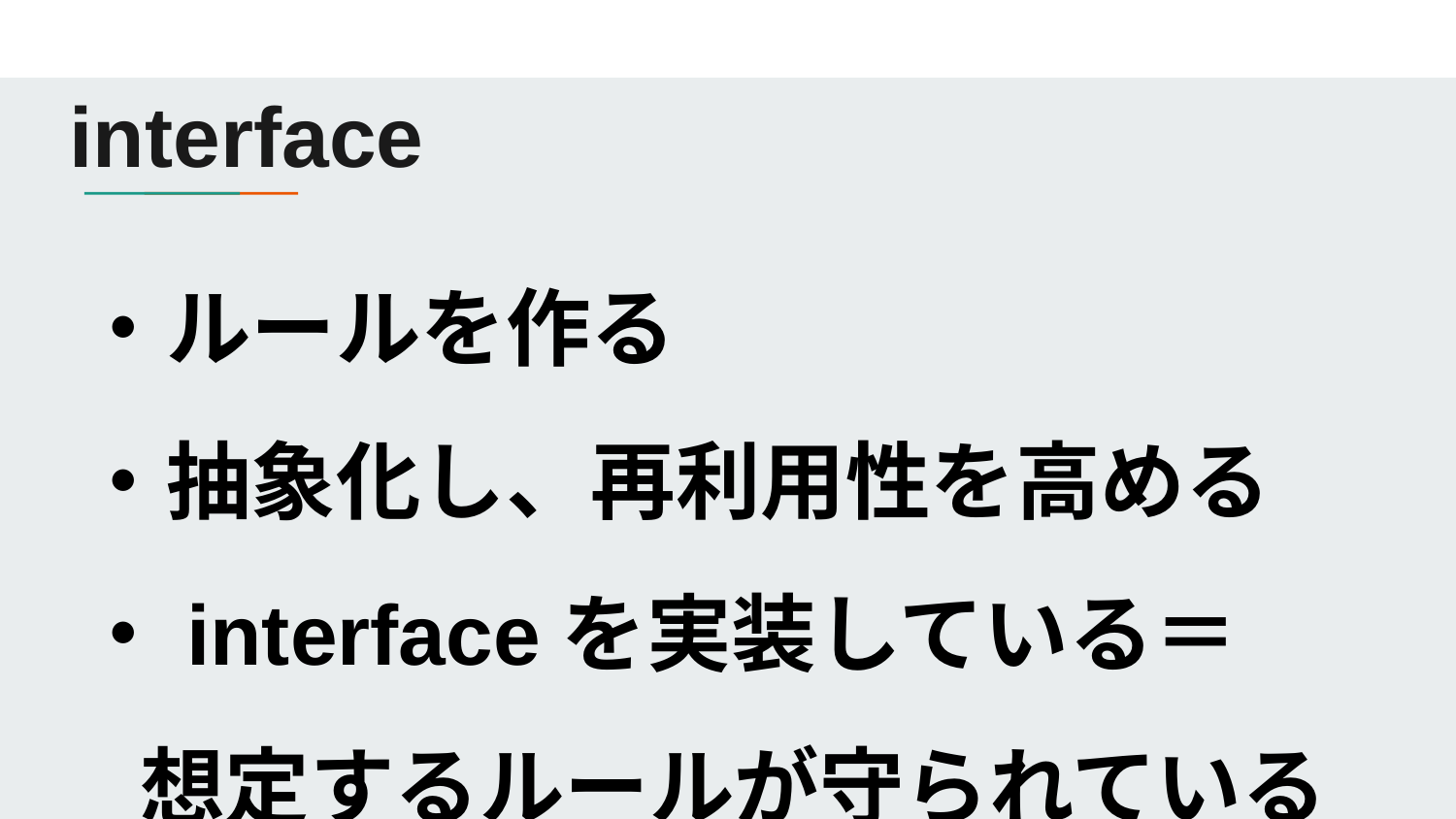

# interface
・ルールを作る
・抽象化し、再利用性を高める
・interfaceを実装している＝
  想定するルールが守られている